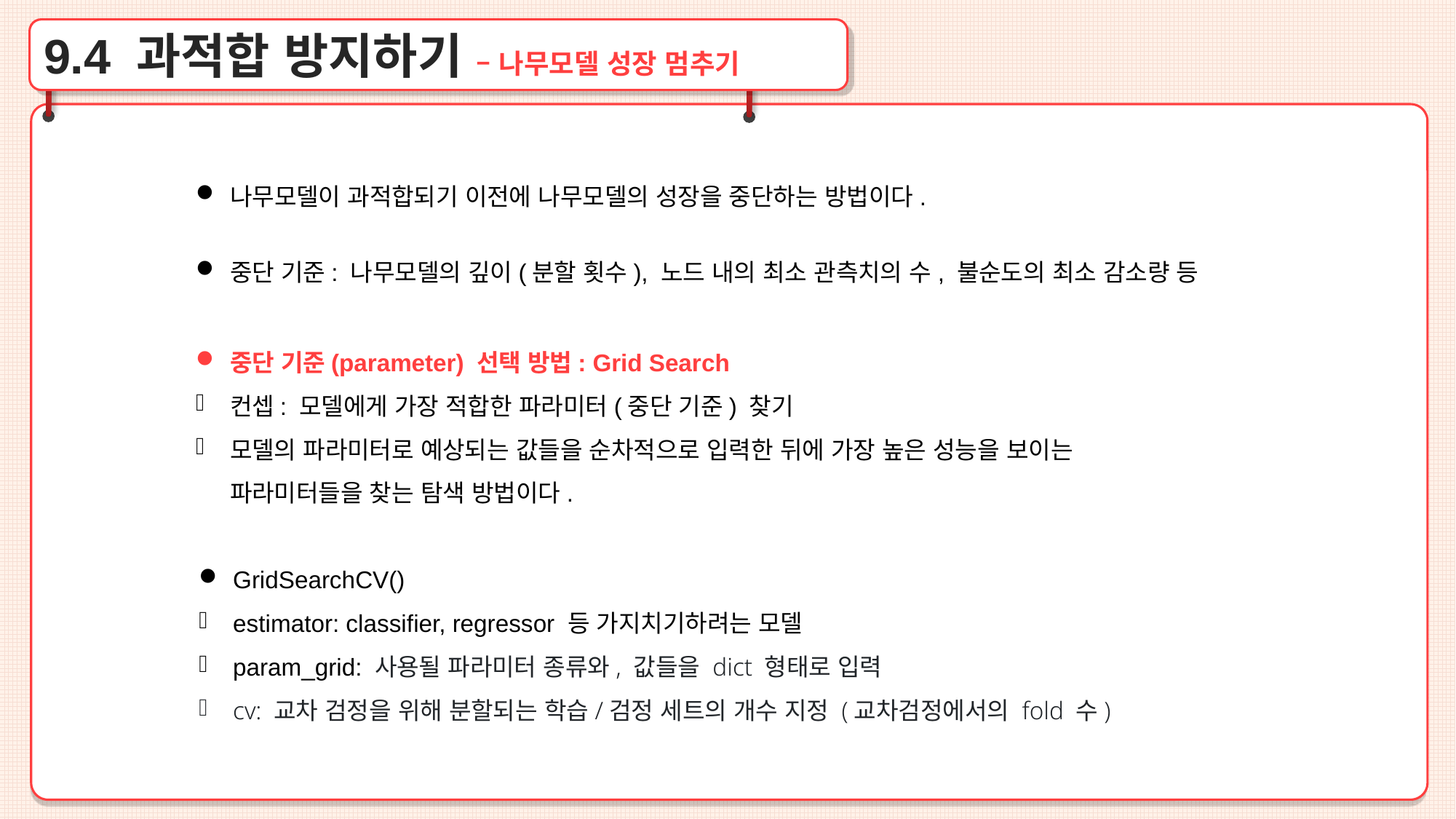

9.4 과적합 방지하기 – 나무모델 성장 멈추기

나무모델이 과적합되기 이전에 나무모델의 성장을 중단하는 방법이다.
중단 기준: 나무모델의 깊이(분할 횟수), 노드 내의 최소 관측치의 수, 불순도의 최소 감소량 등
중단 기준(parameter) 선택 방법: Grid Search
컨셉: 모델에게 가장 적합한 파라미터(중단 기준) 찾기
모델의 파라미터로 예상되는 값들을 순차적으로 입력한 뒤에 가장 높은 성능을 보이는 파라미터들을 찾는 탐색 방법이다.
GridSearchCV()
estimator: classifier, regressor 등 가지치기하려는 모델
param_grid: 사용될 파라미터 종류와, 값들을 dict 형태로 입력
cv: 교차 검정을 위해 분할되는 학습/검정 세트의 개수 지정 (교차검정에서의 fold 수)